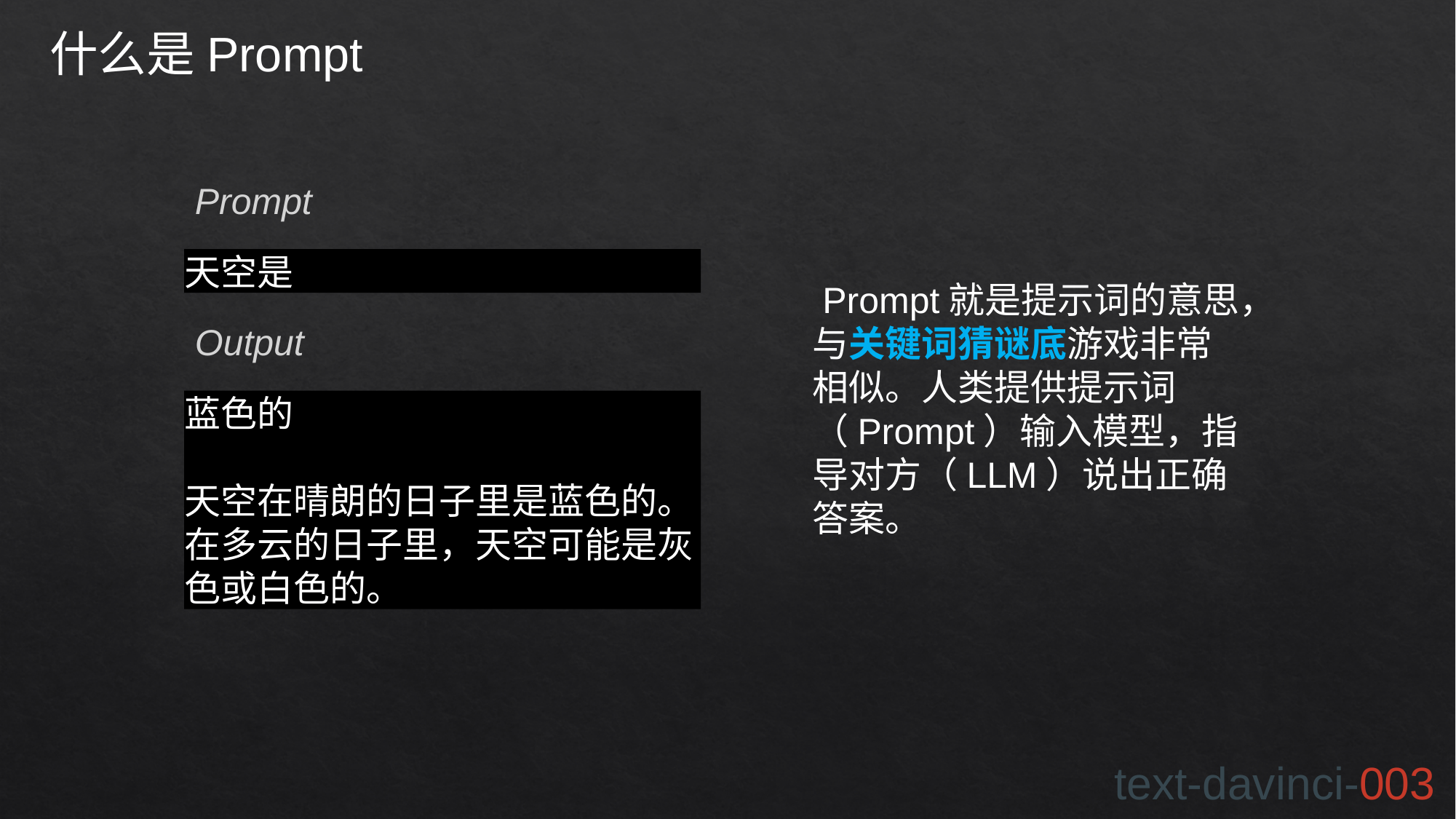

什么是Prompt
Prompt
天空是
 Prompt就是提示词的意思，与关键词猜谜底游戏非常相似。人类提供提示词（Prompt）输入模型，指导对方（LLM）说出正确答案。
Output
蓝色的

天空在晴朗的日子里是蓝色的。在多云的日子里，天空可能是灰色或白色的。
text-davinci-003